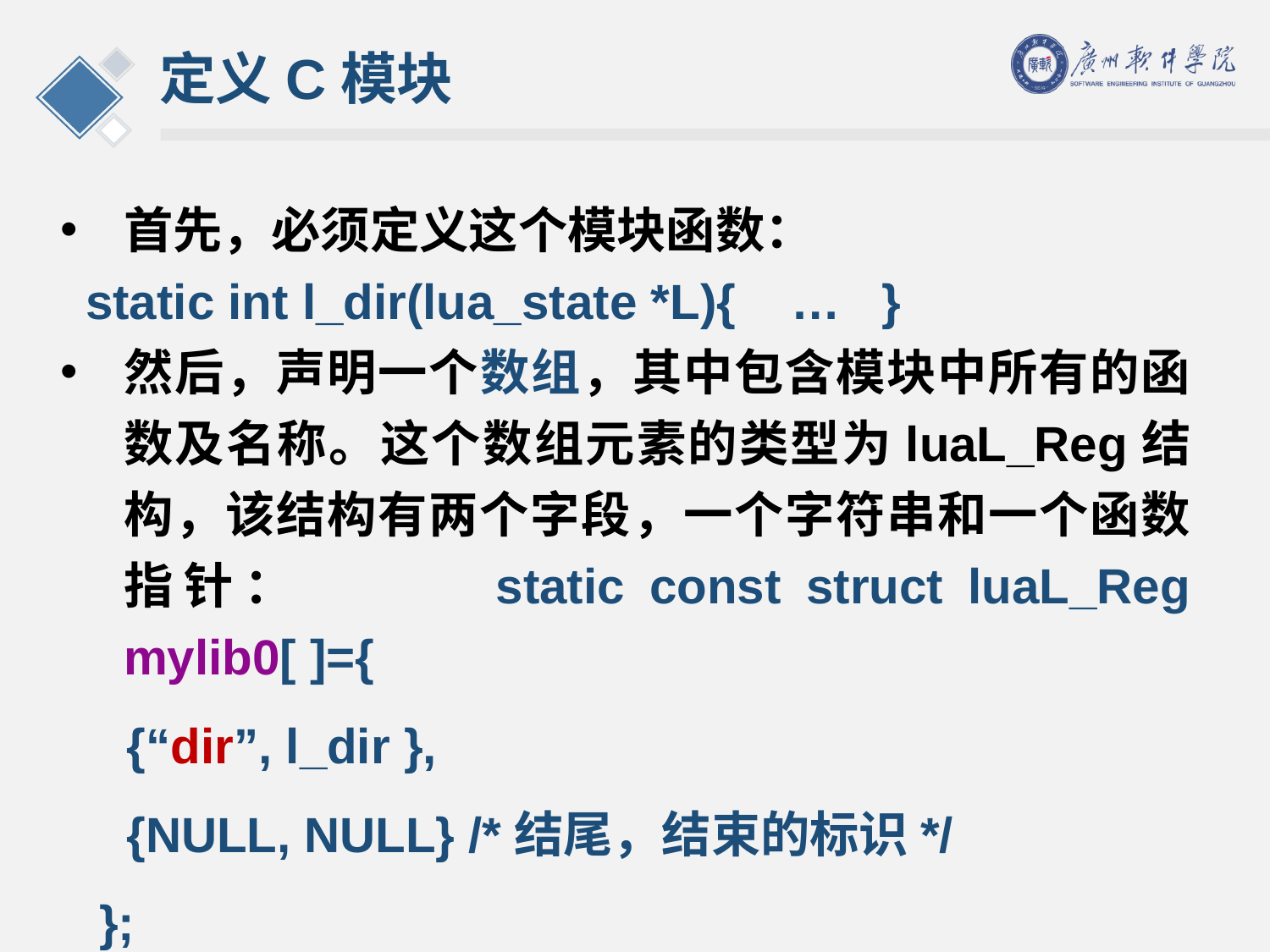

# 定义C模块
首先，必须定义这个模块函数：
   static int l_dir(lua_state *L){    …   }
然后，声明一个数组，其中包含模块中所有的函数及名称。这个数组元素的类型为luaL_Reg结构，该结构有两个字段，一个字符串和一个函数指针：        static const struct luaL_Reg mylib0[ ]={
      {“dir”, l_dir },
      {NULL, NULL} /*结尾，结束的标识*/
    };